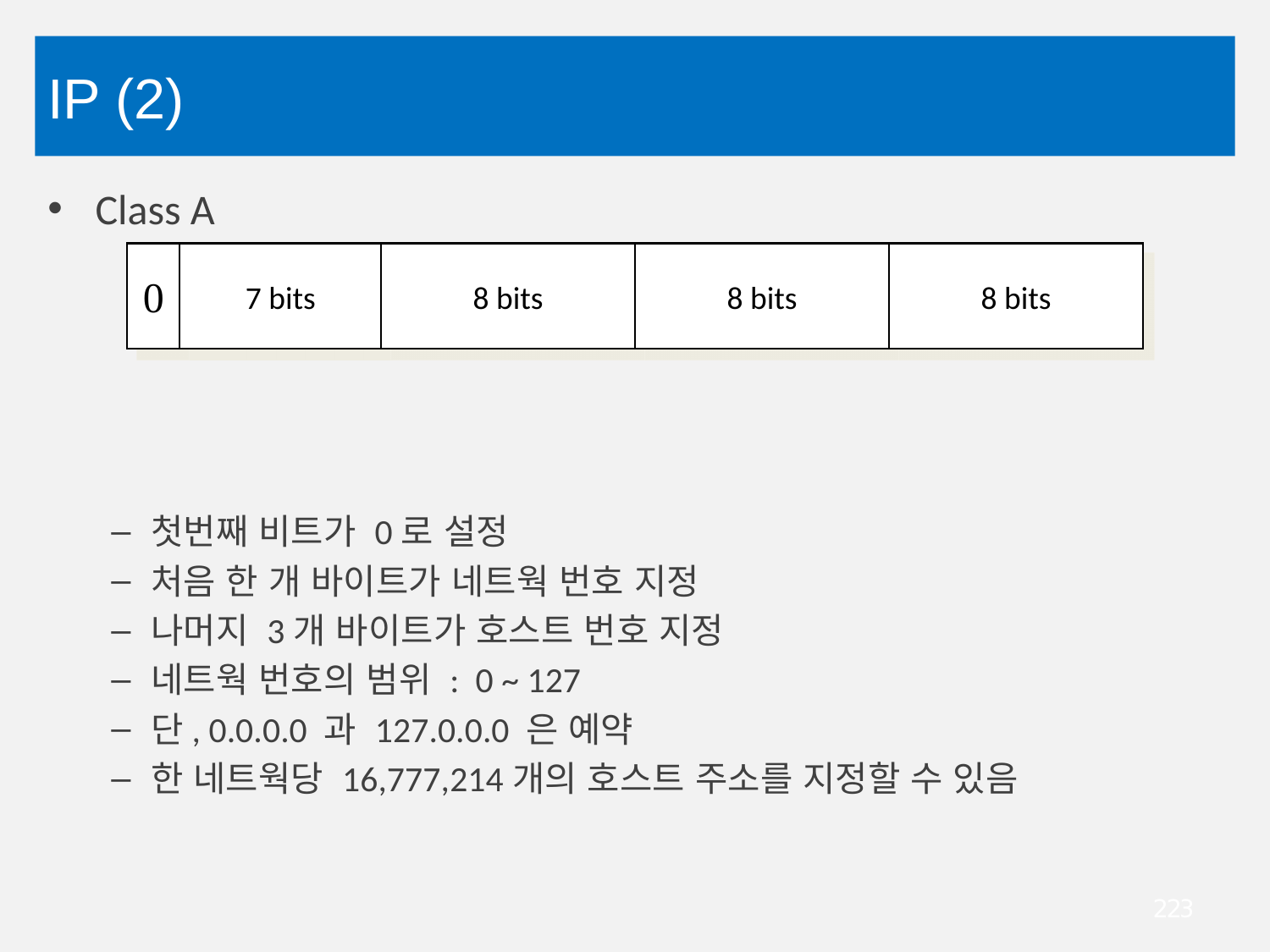

# IP (2)
Class A

첫번째 비트가 0로 설정
처음 한 개 바이트가 네트웍 번호 지정
나머지 3개 바이트가 호스트 번호 지정
네트웍 번호의 범위 :  0 ~ 127
단, 0.0.0.0 과 127.0.0.0 은 예약
한 네트웍당 16,777,214개의 호스트 주소를 지정할 수 있음
0
7 bits
8 bits
8 bits
8 bits
223